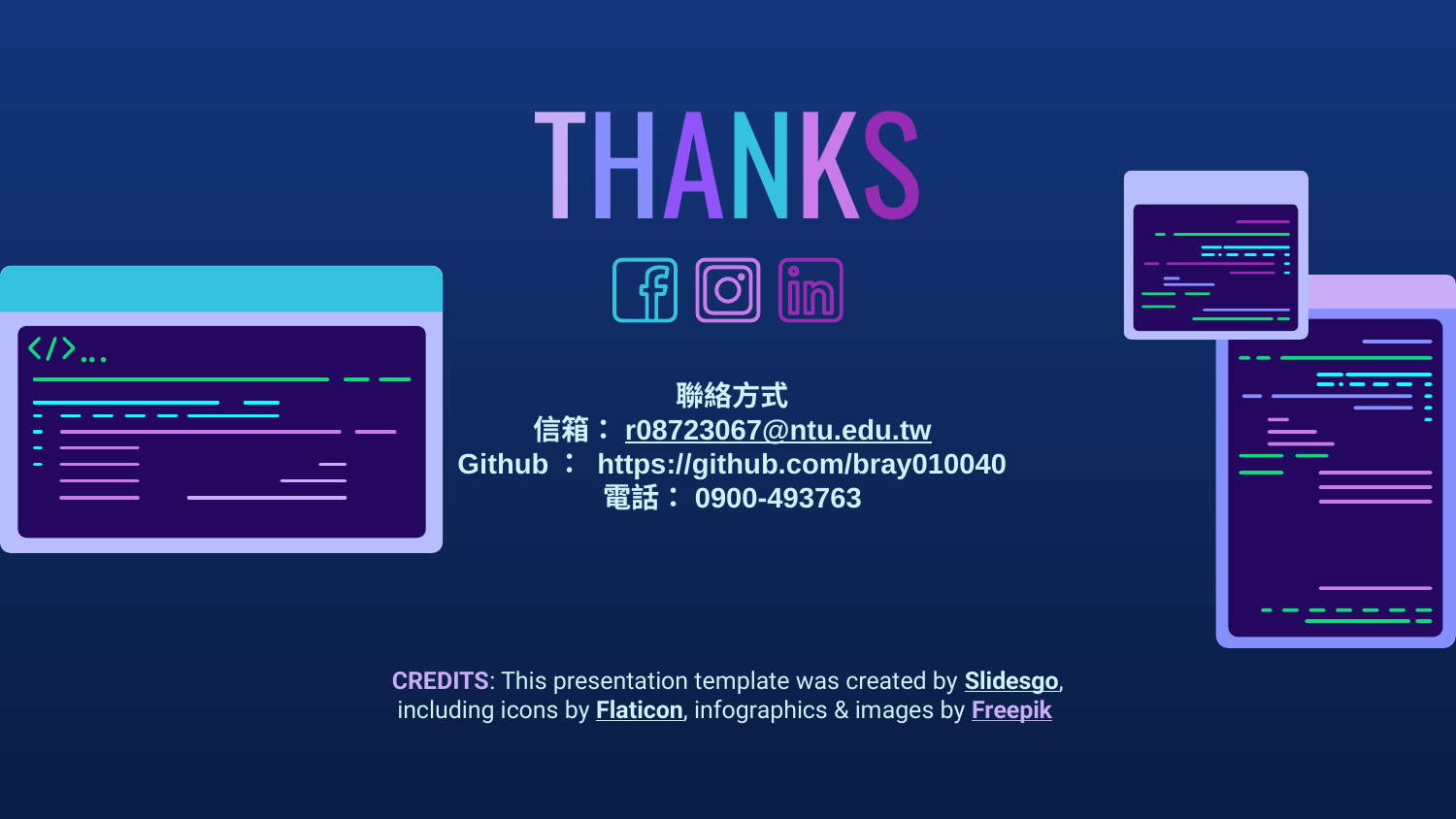

# THANKS

聯絡方式
信箱：r08723067@ntu.edu.tw
Github： https://github.com/bray010040
電話：0900-493763